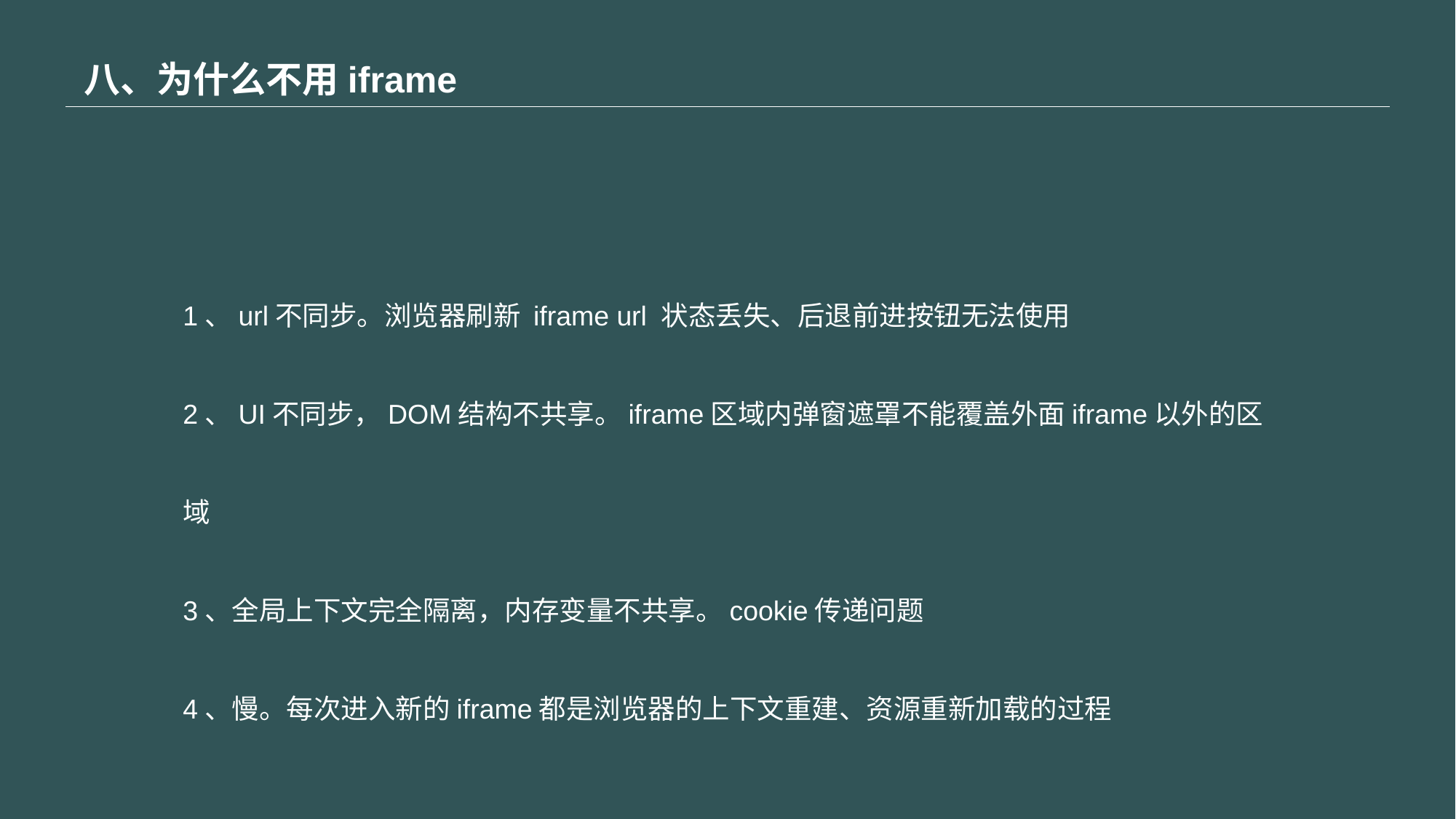

八、为什么不用iframe
1、url不同步。浏览器刷新 iframe url 状态丢失、后退前进按钮无法使用
2、UI不同步，DOM结构不共享。iframe区域内弹窗遮罩不能覆盖外面iframe以外的区域
3、全局上下文完全隔离，内存变量不共享。cookie传递问题
4、慢。每次进入新的iframe都是浏览器的上下文重建、资源重新加载的过程